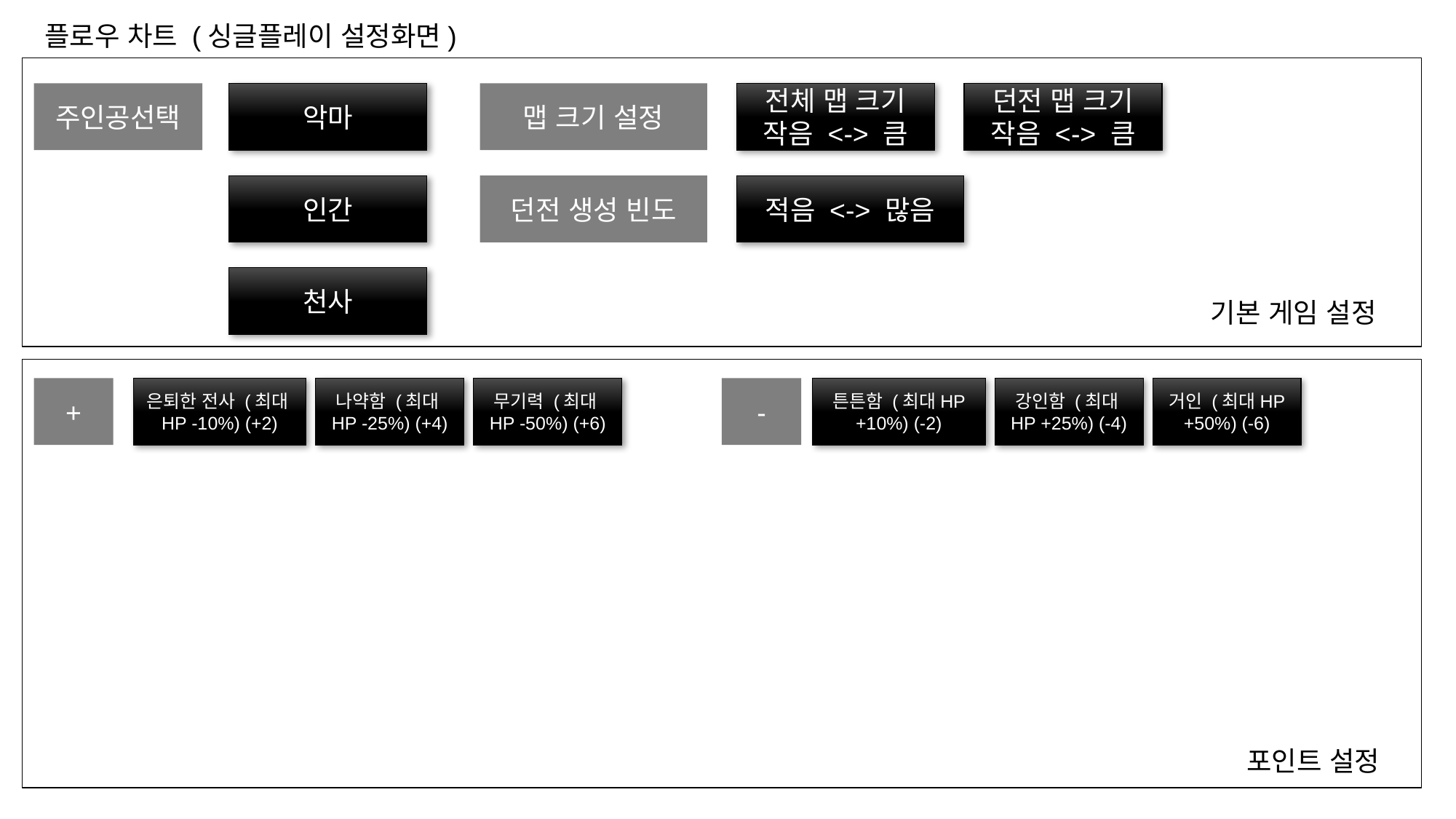

플로우 차트 (싱글플레이 설정화면)

던전 맵 크기
작음 <-> 큼
전체 맵 크기
작음 <-> 큼
악마
맵 크기 설정
주인공선택
인간
적음 <-> 많음
던전 생성 빈도
천사
기본 게임 설정

나약함 (최대HP -25%) (+4)
무기력 (최대HP -50%) (+6)
강인함 (최대HP +25%) (-4)
거인 (최대HP +50%) (-6)
+
은퇴한 전사 (최대HP -10%) (+2)
-
튼튼함 (최대HP +10%) (-2)
포인트 설정